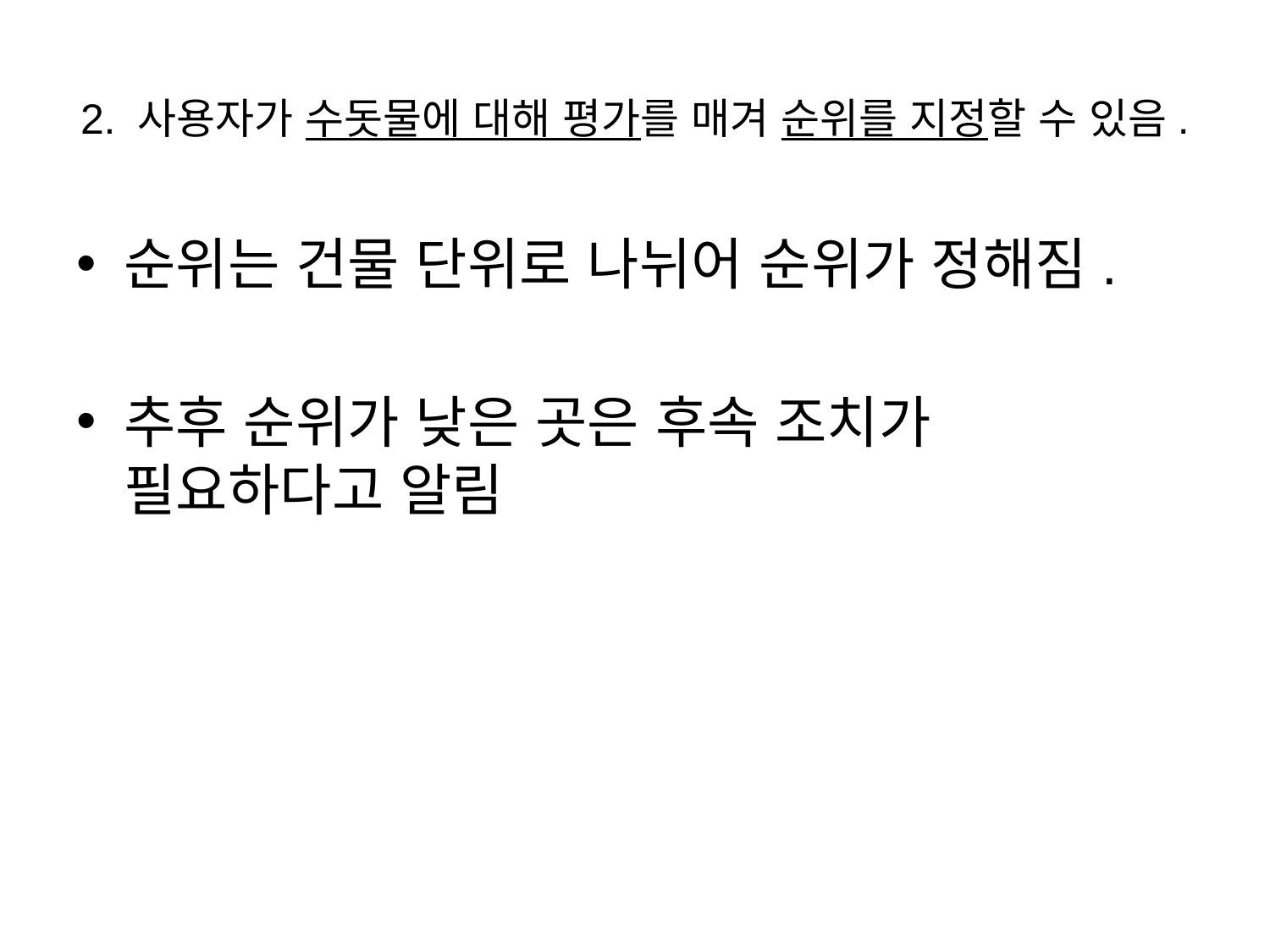

# 2. 사용자가 수돗물에 대해 평가를 매겨 순위를 지정할 수 있음.
순위는 건물 단위로 나뉘어 순위가 정해짐.

추후 순위가 낮은 곳은 후속 조치가 필요하다고 알림